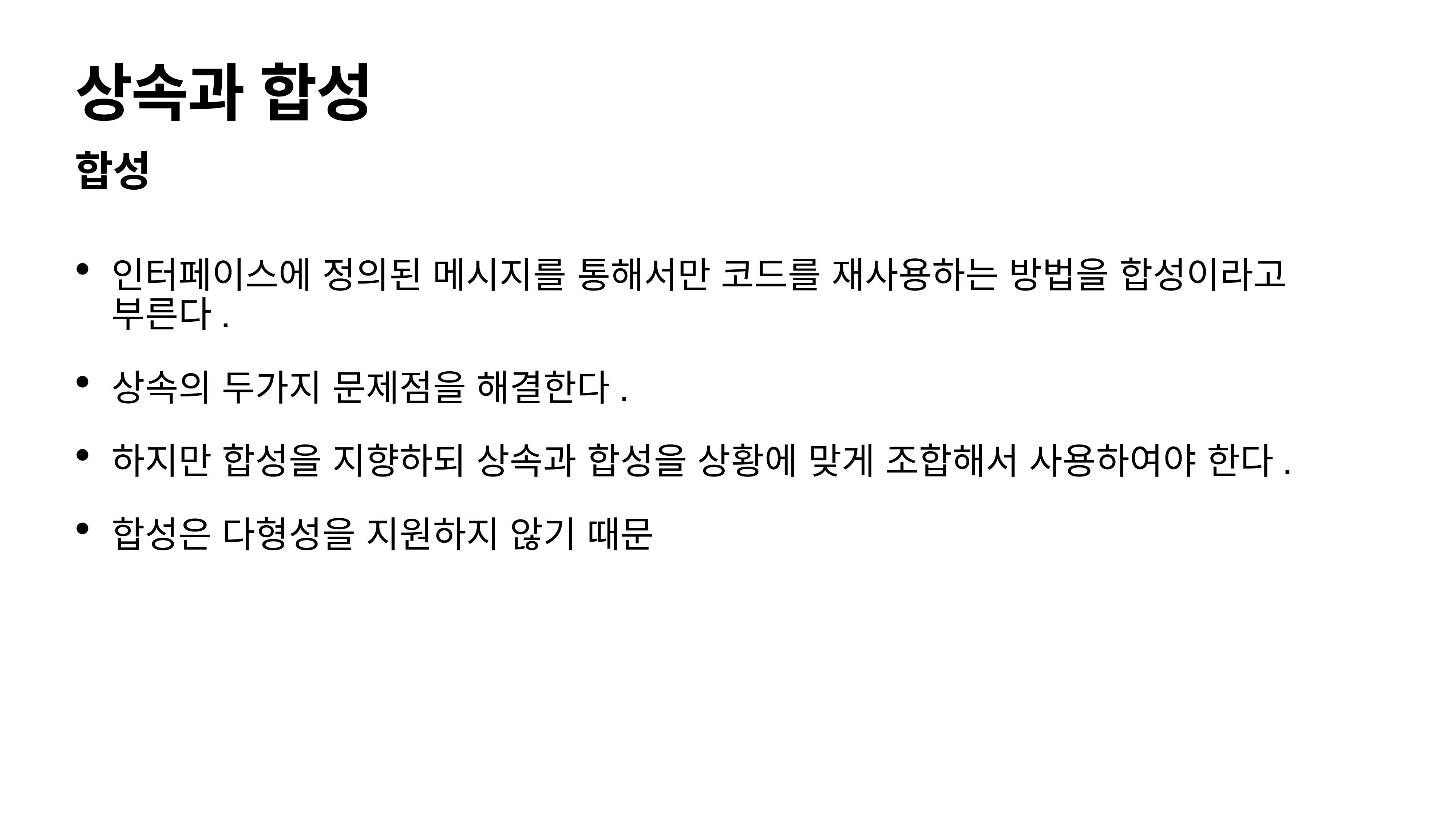

# 상속과 합성
합성
인터페이스에 정의된 메시지를 통해서만 코드를 재사용하는 방법을 합성이라고 부른다.
상속의 두가지 문제점을 해결한다.
하지만 합성을 지향하되 상속과 합성을 상황에 맞게 조합해서 사용하여야 한다.
합성은 다형성을 지원하지 않기 때문